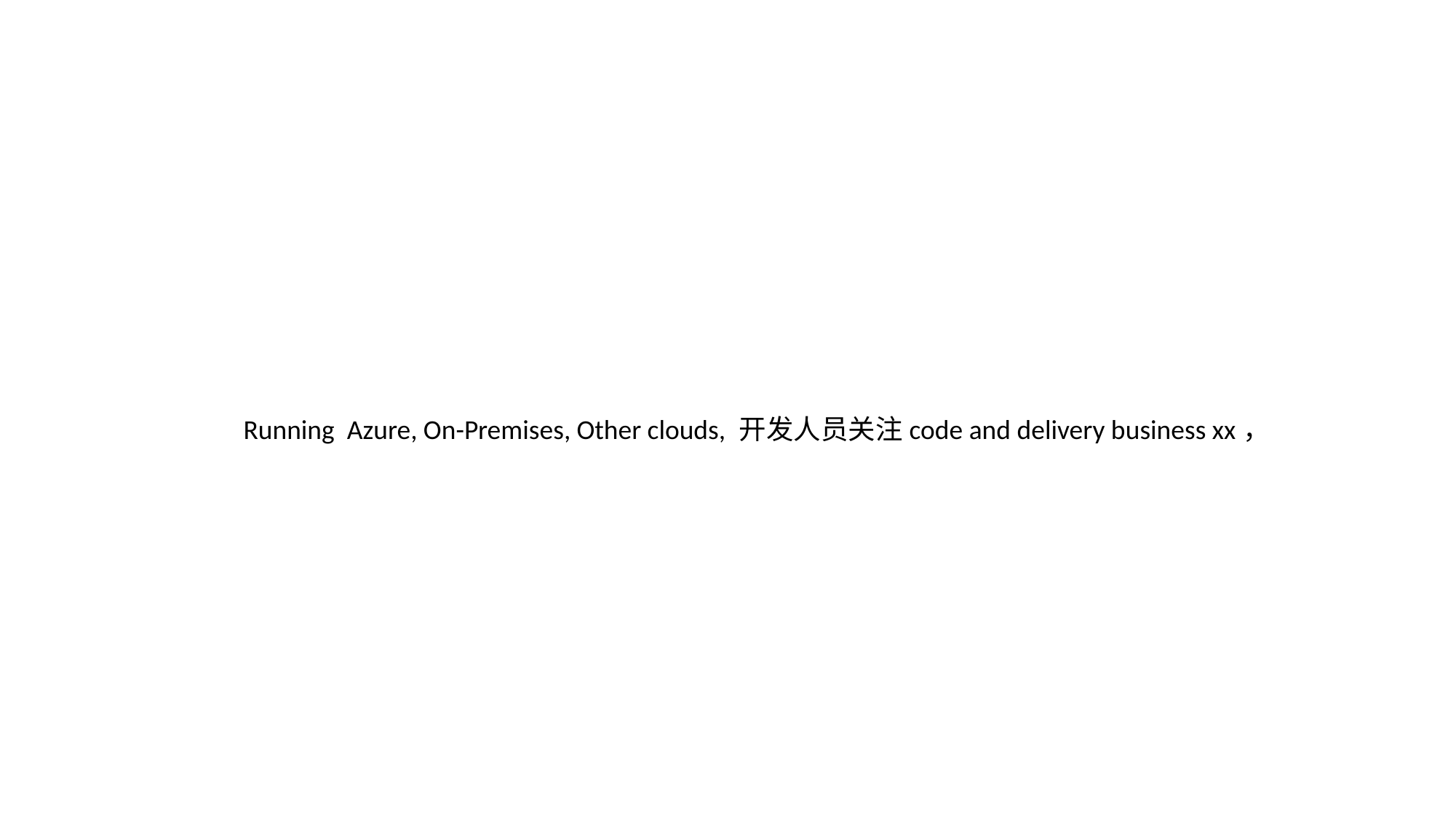

Running  Azure, On-Premises, Other clouds, 开发人员关注code and delivery business xx，